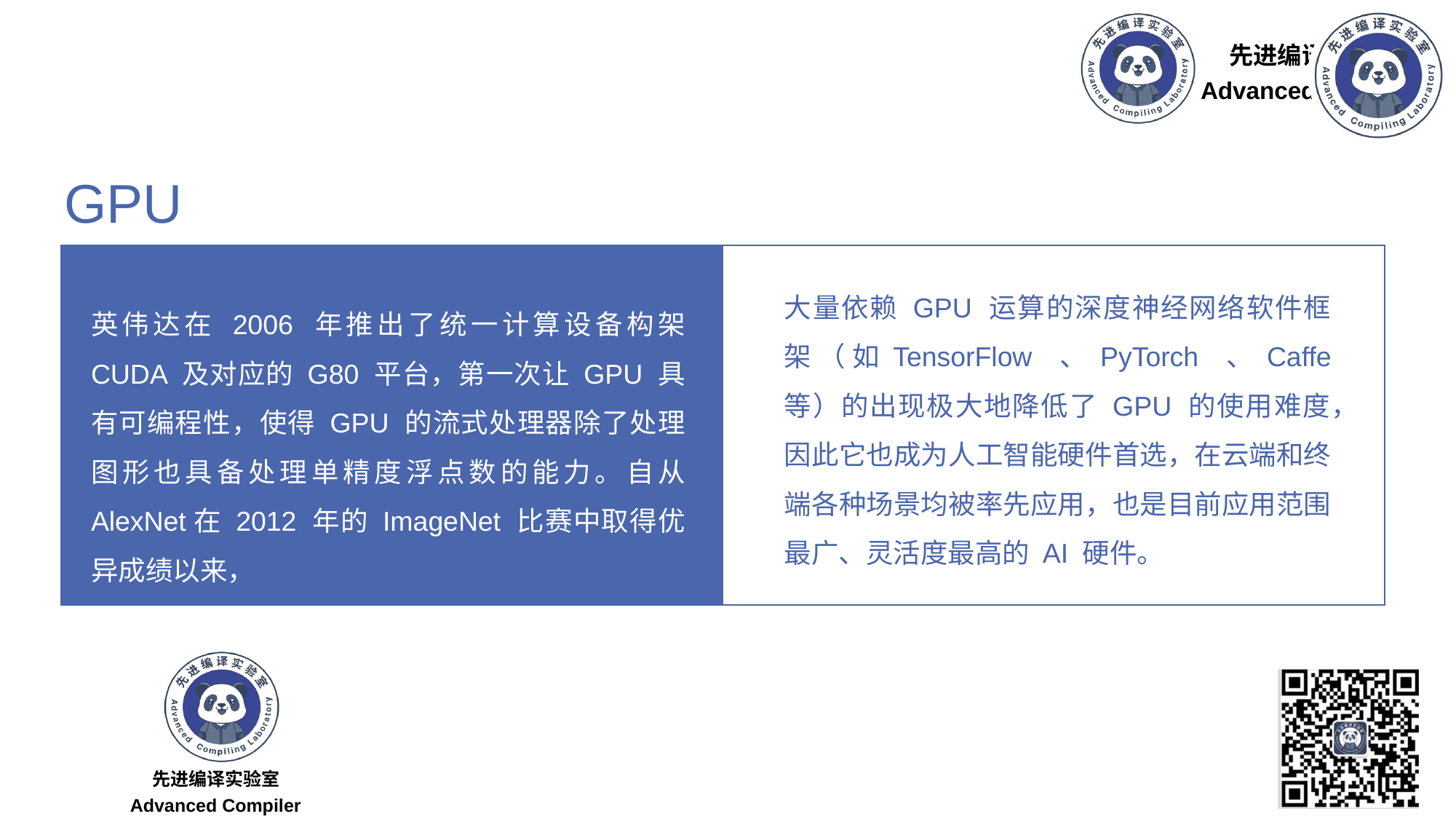

GPU

大量依赖 GPU 运算的深度神经网络软件框架（如TensorFlow 、PyTorch 、Caffe 等）的出现极大地降低了 GPU 的使用难度，因此它也成为人工智能硬件首选，在云端和终端各种场景均被率先应用，也是目前应用范围最广、灵活度最高的 AI 硬件。
英伟达在 2006 年推出了统一计算设备构架 CUDA 及对应的 G80 平台，第一次让 GPU 具有可编程性，使得 GPU 的流式处理器除了处理图形也具备处理单精度浮点数的能力。自从 AlexNet在 2012 年的 ImageNet 比赛中取得优异成绩以来，